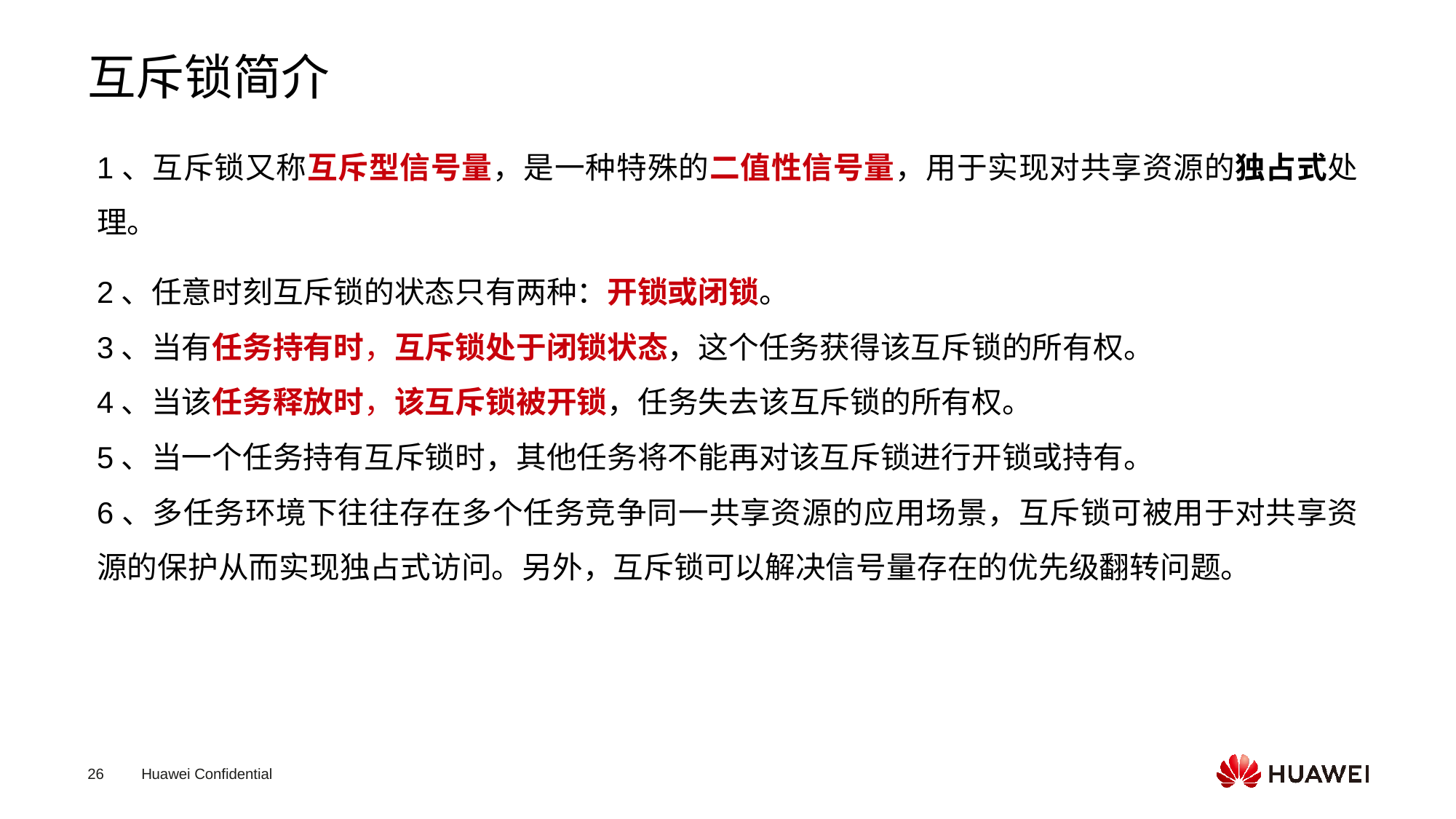

# 互斥锁简介
1、互斥锁又称互斥型信号量，是一种特殊的二值性信号量，用于实现对共享资源的独占式处理。
2、任意时刻互斥锁的状态只有两种：开锁或闭锁。
3、当有任务持有时，互斥锁处于闭锁状态，这个任务获得该互斥锁的所有权。
4、当该任务释放时，该互斥锁被开锁，任务失去该互斥锁的所有权。
5、当一个任务持有互斥锁时，其他任务将不能再对该互斥锁进行开锁或持有。
6、多任务环境下往往存在多个任务竞争同一共享资源的应用场景，互斥锁可被用于对共享资源的保护从而实现独占式访问。另外，互斥锁可以解决信号量存在的优先级翻转问题。